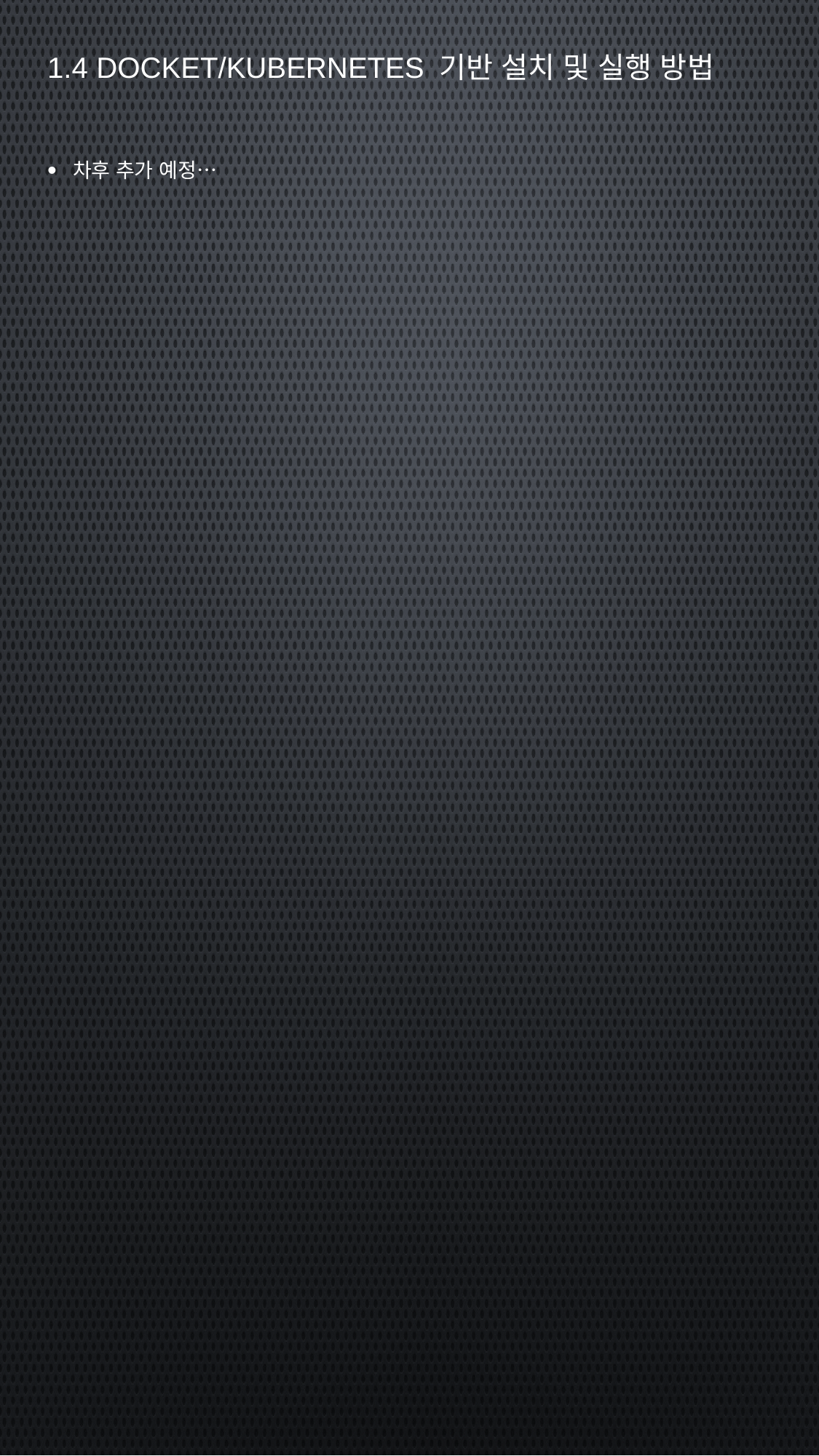

# 1.4 Docket/Kubernetes 기반 설치 및 실행 방법

차후 추가 예정…